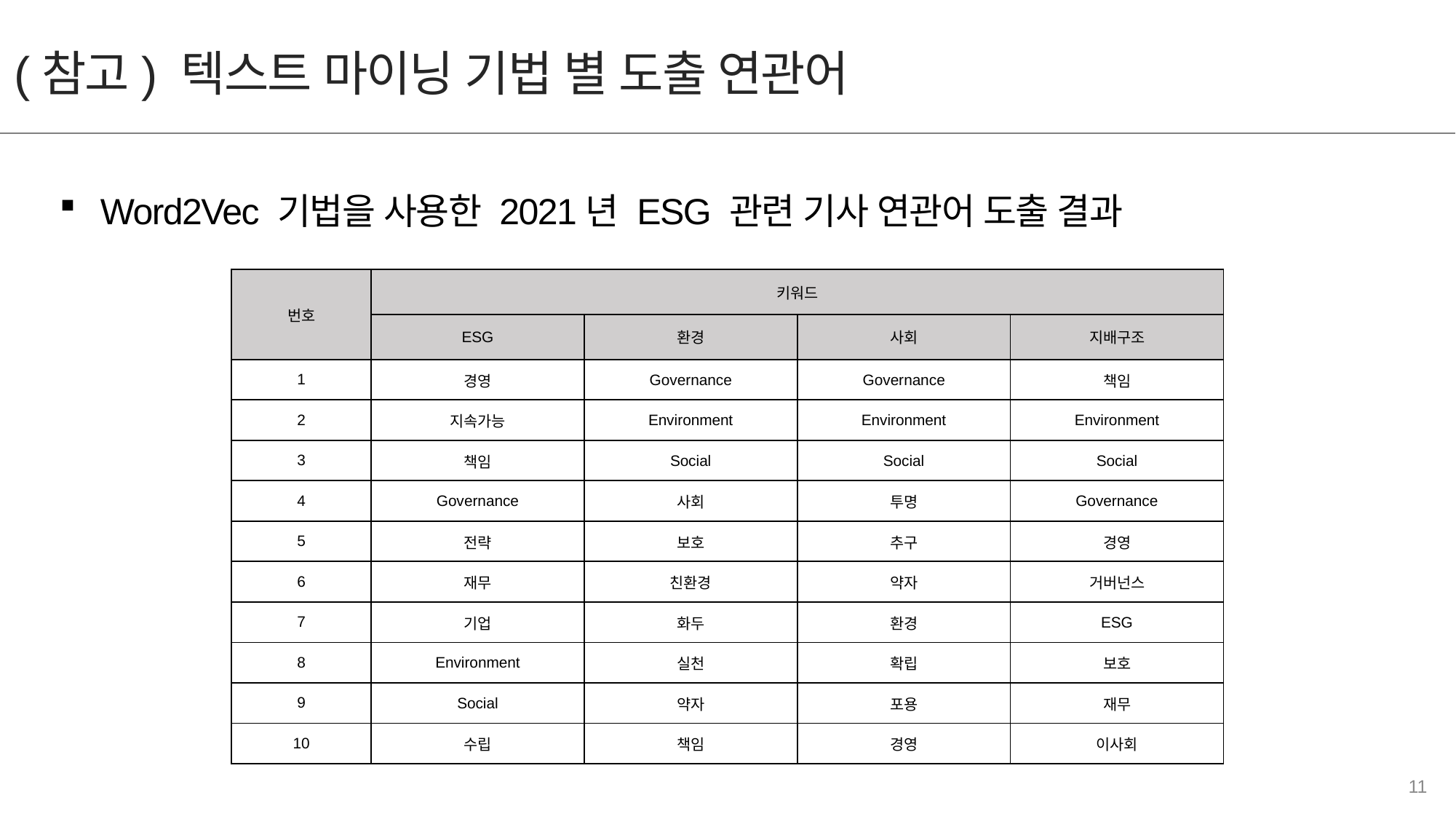

(참고) 텍스트 마이닝 기법 별 도출 연관어
Word2Vec 기법을 사용한 2021년 ESG 관련 기사 연관어 도출 결과

| 번호 | 키워드 |  |  |  |
| --- | --- | --- | --- | --- |
|  | ESG | 환경 | 사회 | 지배구조 |
| 1 | 경영 | Governance | Governance | 책임 |
| 2 | 지속가능 | Environment | Environment | Environment |
| 3 | 책임 | Social | Social | Social |
| 4 | Governance | 사회 | 투명 | Governance |
| 5 | 전략 | 보호 | 추구 | 경영 |
| 6 | 재무 | 친환경 | 약자 | 거버넌스 |
| 7 | 기업 | 화두 | 환경 | ESG |
| 8 | Environment | 실천 | 확립 | 보호 |
| 9 | Social | 약자 | 포용 | 재무 |
| 10 | 수립 | 책임 | 경영 | 이사회 |
11